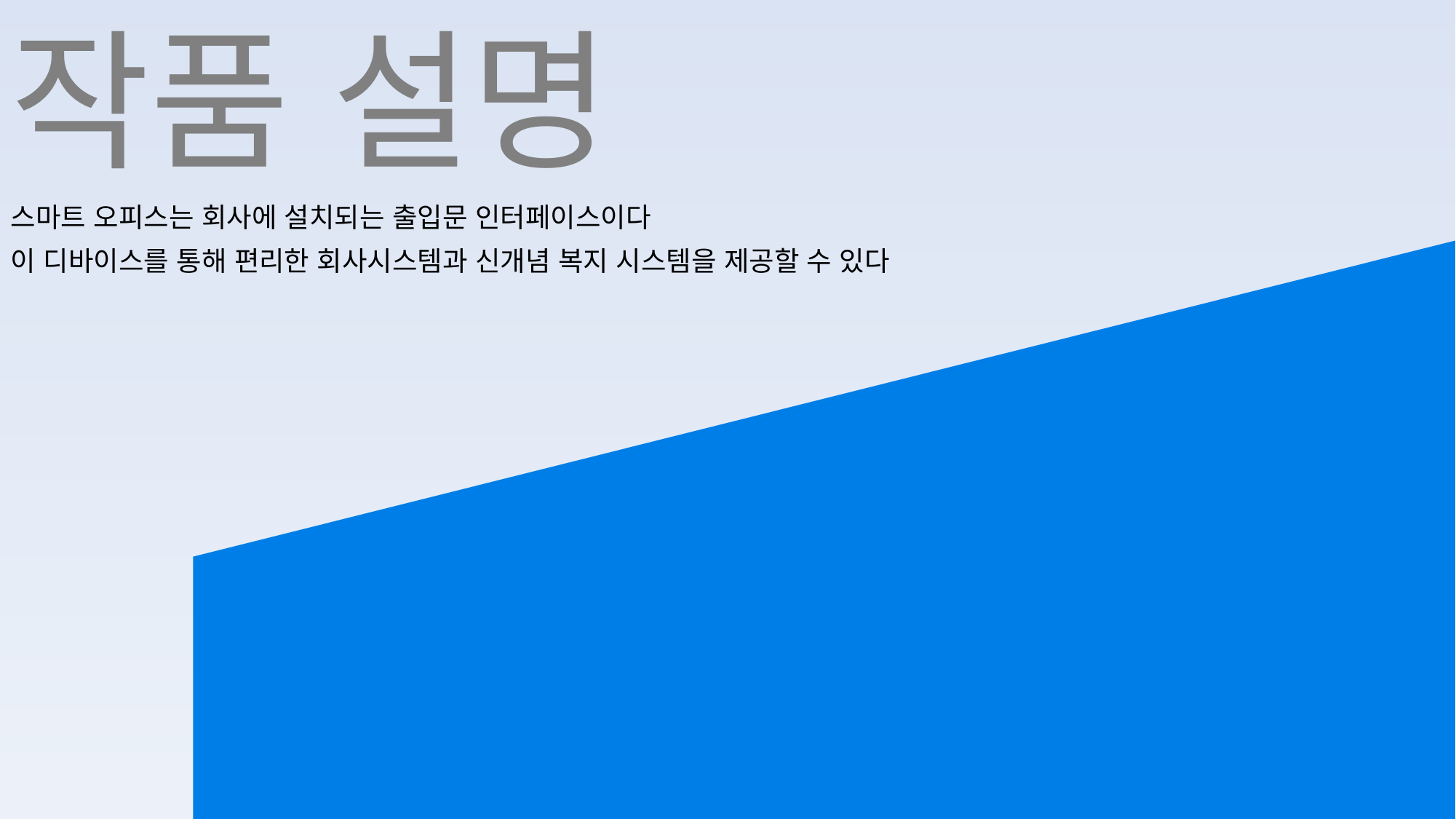

작품 설명

스마트 오피스는 회사에 설치되는 출입문 인터페이스이다
이 디바이스를 통해 편리한 회사시스템과 신개념 복지 시스템을 제공할 수 있다